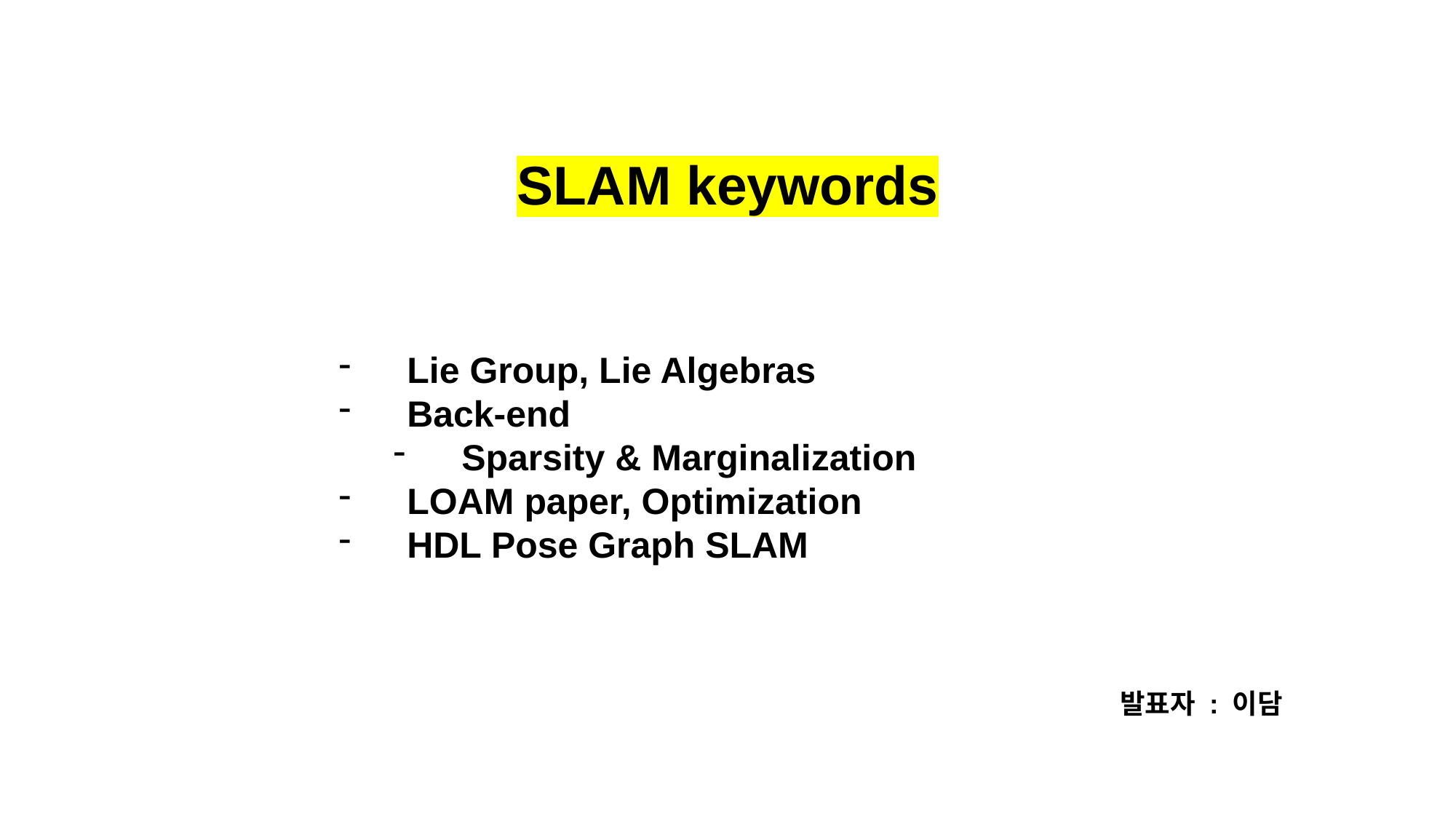

SLAM keywords

Lie Group, Lie Algebras
Back-end
Sparsity & Marginalization
LOAM paper, Optimization
HDL Pose Graph SLAM
발표자 : 이담